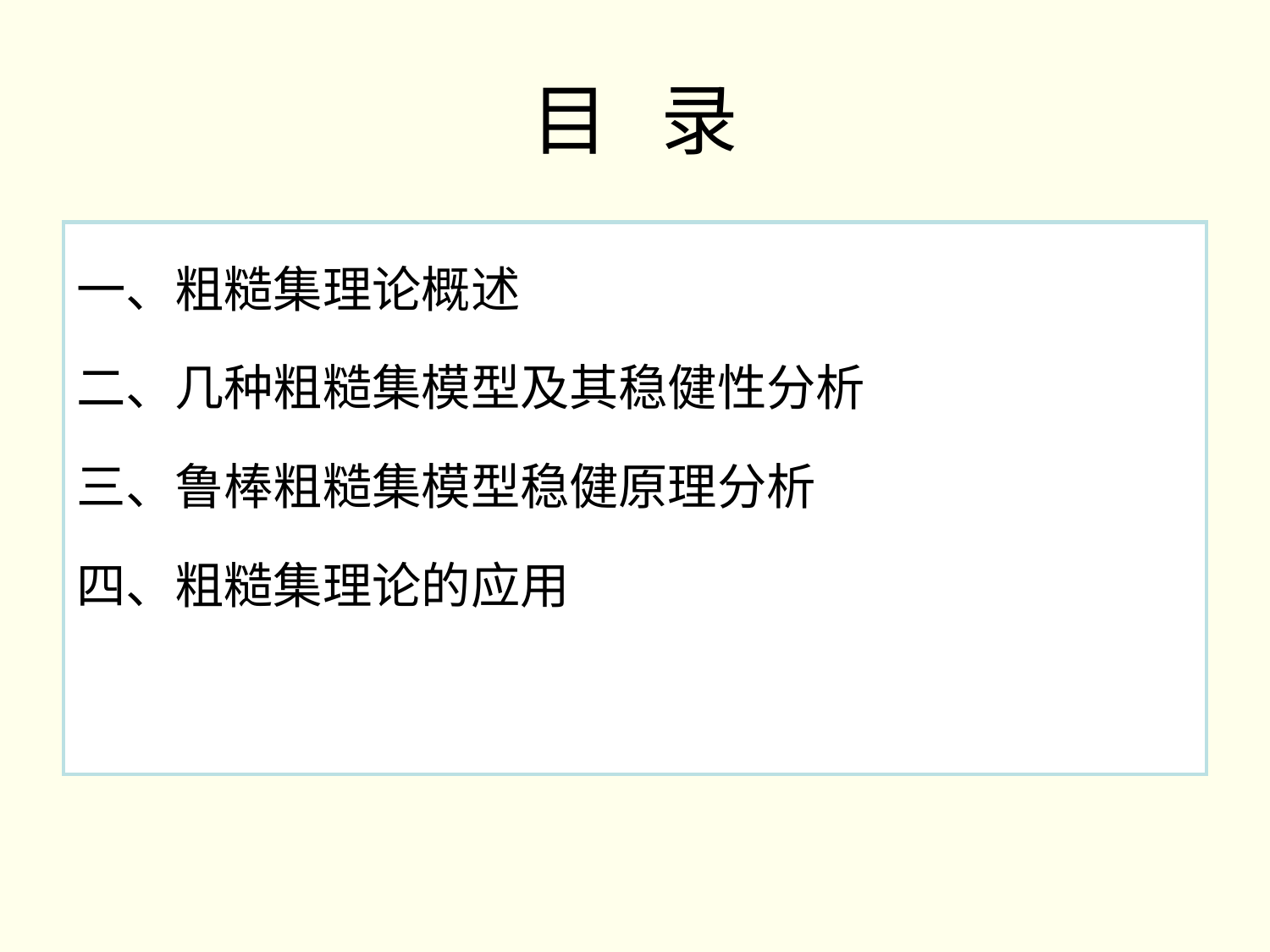

# 目   录
一、粗糙集理论概述
二、几种粗糙集模型及其稳健性分析
三、鲁棒粗糙集模型稳健原理分析
四、粗糙集理论的应用